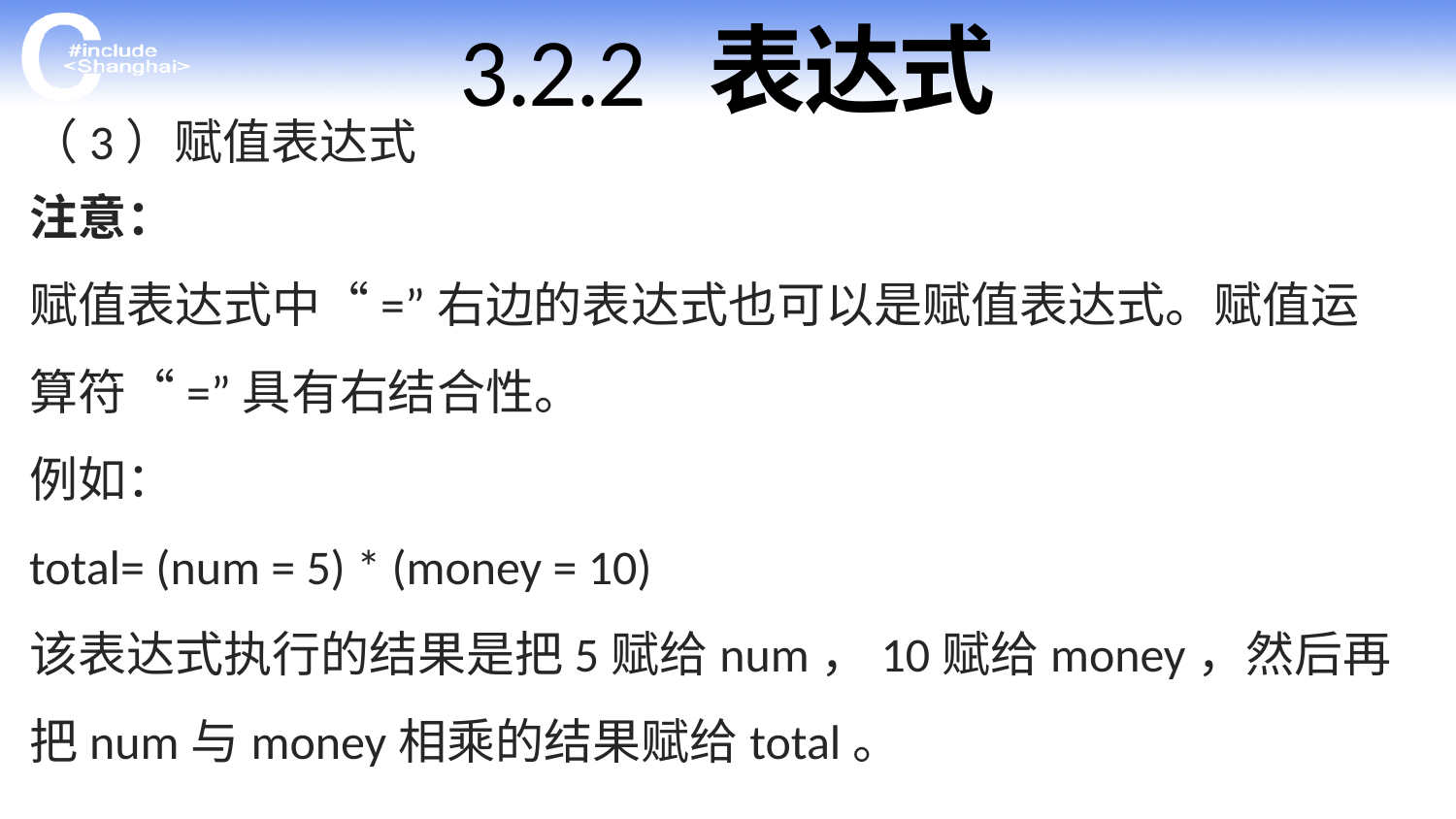

# 3.2.2  表达式
（3）赋值表达式
注意：
赋值表达式中“=”右边的表达式也可以是赋值表达式。赋值运算符“=”具有右结合性。
例如：
total= (num = 5) * (money = 10)
该表达式执行的结果是把5赋给num，10赋给money，然后再把num与money相乘的结果赋给total。